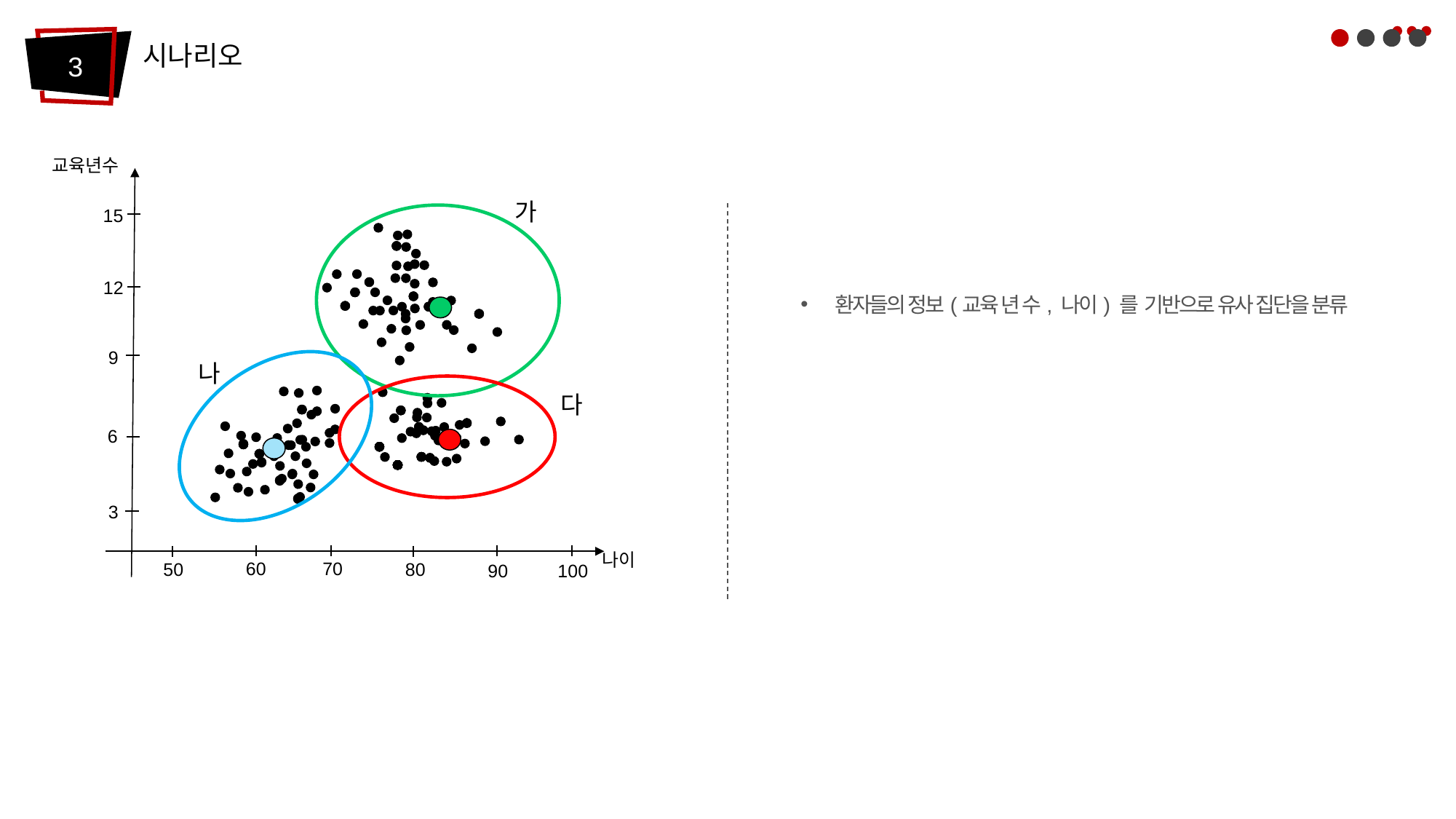

시나리오

3
교육년수

가
15

12
환자들의 정보(교육 년 수, 나이) 를  기반으로 유사 집단을 분류

9
나

다
6

3
나이
60
70
80
50
100
90